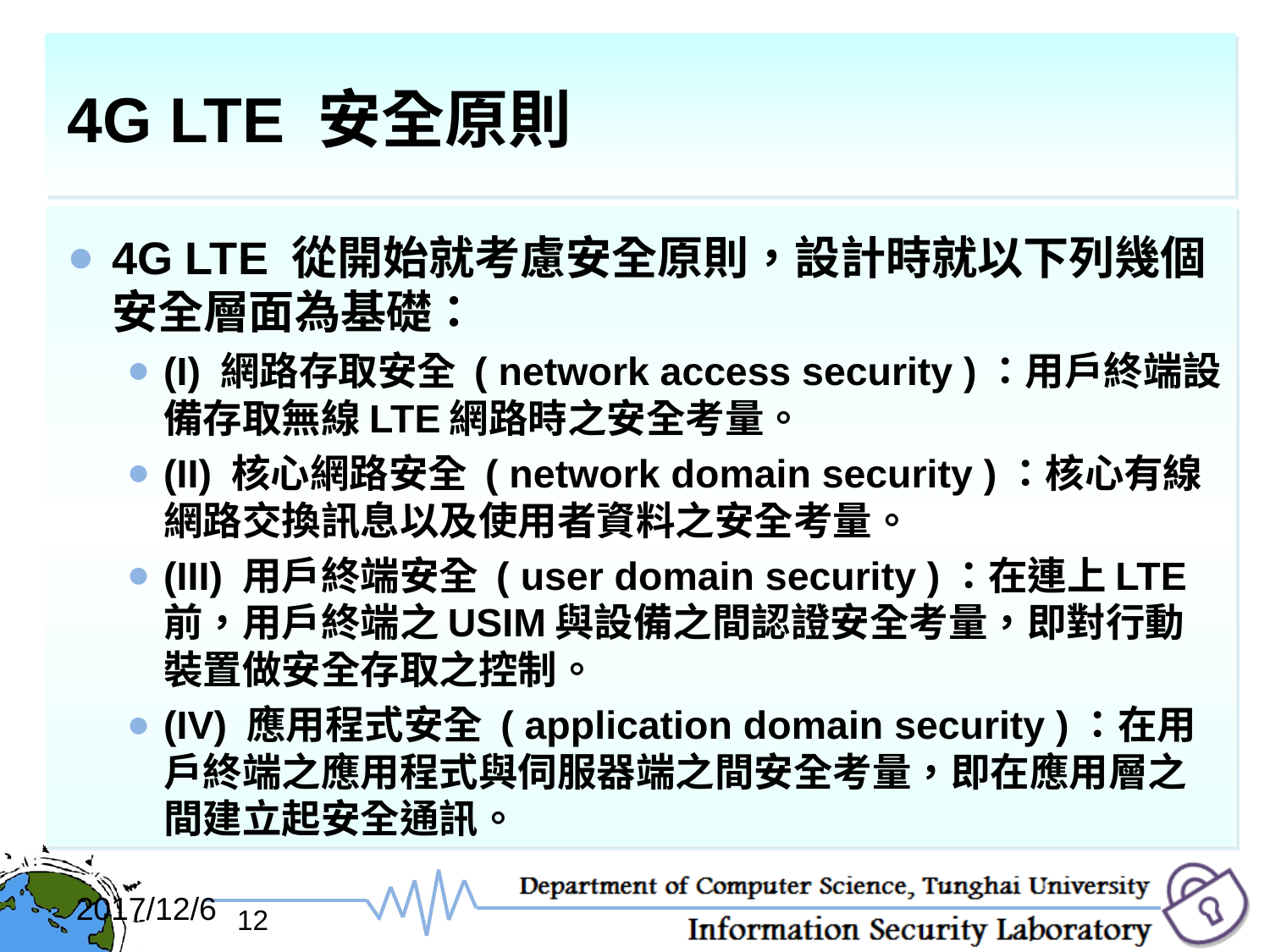

# 4G LTE 安全原則
4G LTE 從開始就考慮安全原則，設計時就以下列幾個安全層面為基礎：
(I) 網路存取安全 ( network access security )：用戶終端設備存取無線LTE網路時之安全考量。
(II) 核心網路安全 ( network domain security )：核心有線網路交換訊息以及使用者資料之安全考量。
(III) 用戶終端安全 ( user domain security )：在連上LTE前，用戶終端之USIM與設備之間認證安全考量，即對行動裝置做安全存取之控制。
(IV) 應用程式安全 ( application domain security )：在用戶終端之應用程式與伺服器端之間安全考量，即在應用層之間建立起安全通訊。
2017/12/6
12